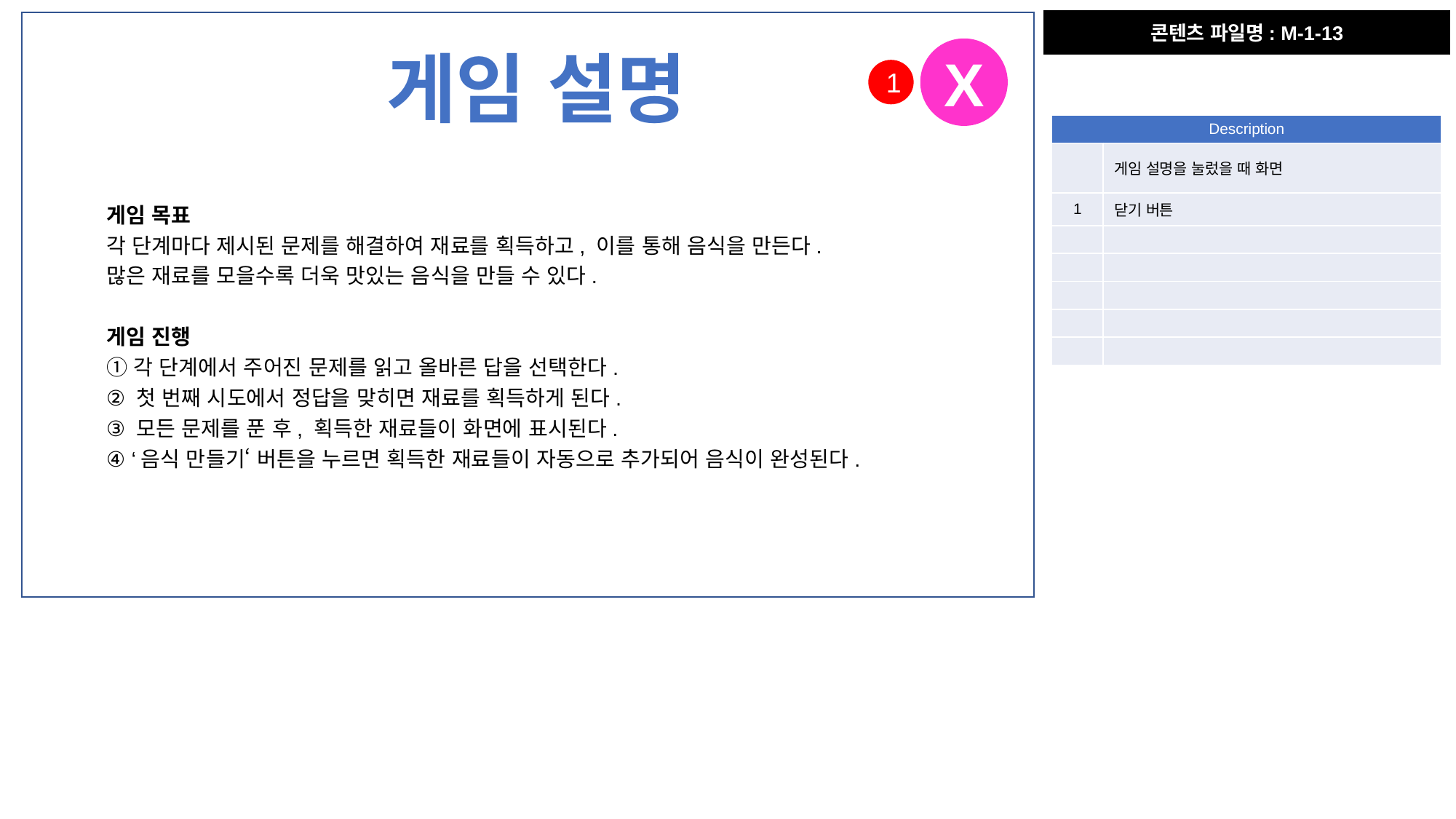

콘텐츠 파일명: M-1-13
문제에 대한 답을 쓰고 확인하기를 누름.
[정답인 경우]
닫기 버튼이 없는 팝업(팝업 내용: 잘 풀었어요!)이 나왔다가 사라짐. 동시에 해당 단계
[오답인 경우]
닫기 버튼이 없는 팝업(팝업 내용: 다시 풀어 보세요!)이 나왔다가 사라짐. 1회 틀린 경우 초성 힌트 제시됨.
2회 틀린 경우 정답이 정답 입력 칸에 제시된 후 클리어 도장이 찍힘. 캐릭터가 다음 단계로 이동함. 이후 다음 단계 문제가 제시됨.
게임 설명
X
1
| Description |  |
| --- | --- |
|  | 게임 설명을 눌렀을 때 화면 |
| 1 | 닫기 버튼 |
|  |  |
|  |  |
|  |  |
|  |  |
|  |  |

게임 목표
각 단계마다 제시된 문제를 해결하여 재료를 획득하고, 이를 통해 음식을 만든다.
많은 재료를 모을수록 더욱 맛있는 음식을 만들 수 있다.

게임 진행
① 각 단계에서 주어진 문제를 읽고 올바른 답을 선택한다.
② 첫 번째 시도에서 정답을 맞히면 재료를 획득하게 된다.
③ 모든 문제를 푼 후, 획득한 재료들이 화면에 표시된다.
④ ‘음식 만들기‘ 버튼을 누르면 획득한 재료들이 자동으로 추가되어 음식이 완성된다.